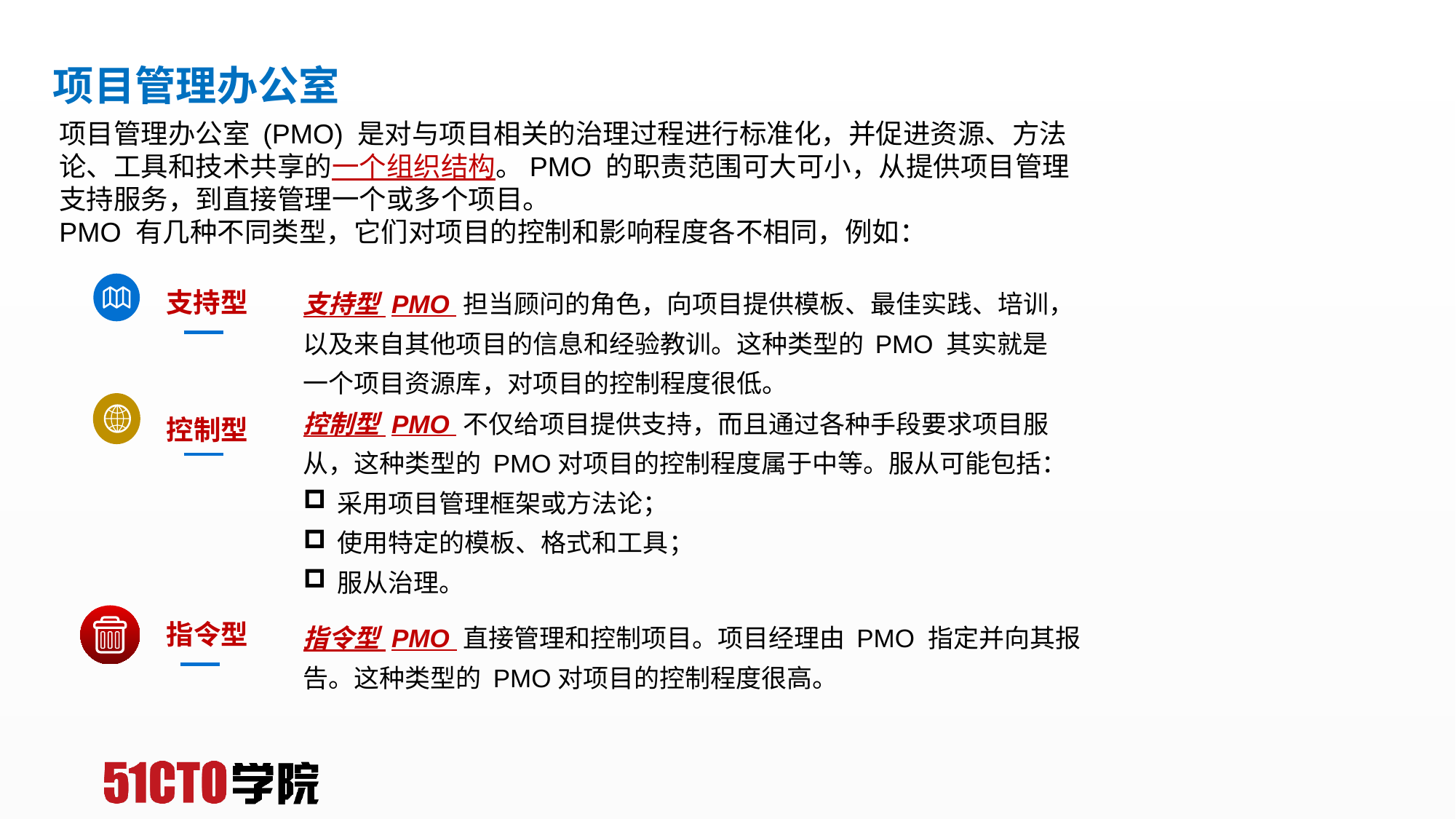

# 项目管理办公室
项目管理办公室 (PMO) 是对与项目相关的治理过程进行标准化，并促进资源、方法论、工具和技术共享的一个组织结构。PMO 的职责范围可大可小，从提供项目管理支持服务，到直接管理一个或多个项目。
PMO 有几种不同类型，它们对项目的控制和影响程度各不相同，例如：

支持型
支持型 PMO 担当顾问的角色，向项目提供模板、最佳实践、培训，以及来自其他项目的信息和经验教训。这种类型的 PMO 其实就是一个项目资源库，对项目的控制程度很低。

控制型 PMO 不仅给项目提供支持，而且通过各种手段要求项目服从，这种类型的 PMO对项目的控制程度属于中等。服从可能包括：
采用项目管理框架或方法论；
使用特定的模板、格式和工具；
服从治理。
控制型

指令型
指令型 PMO 直接管理和控制项目。项目经理由 PMO 指定并向其报告。这种类型的 PMO对项目的控制程度很高。